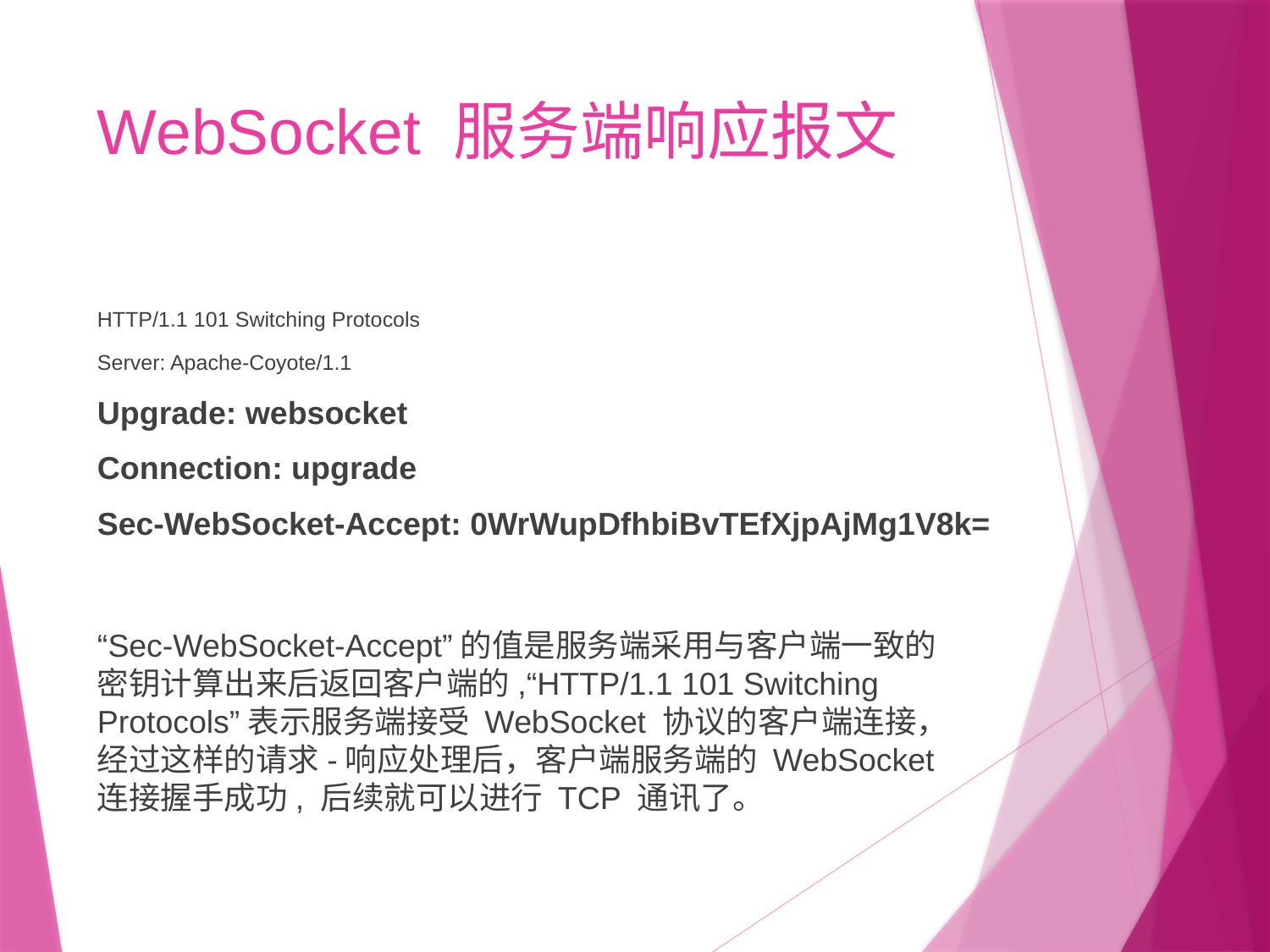

# WebSocket 服务端响应报文
HTTP/1.1 101 Switching Protocols
Server: Apache-Coyote/1.1
Upgrade: websocket
Connection: upgrade
Sec-WebSocket-Accept: 0WrWupDfhbiBvTEfXjpAjMg1V8k=

“Sec-WebSocket-Accept”的值是服务端采用与客户端一致的密钥计算出来后返回客户端的,“HTTP/1.1 101 Switching Protocols”表示服务端接受 WebSocket 协议的客户端连接，经过这样的请求-响应处理后，客户端服务端的 WebSocket 连接握手成功, 后续就可以进行 TCP 通讯了。